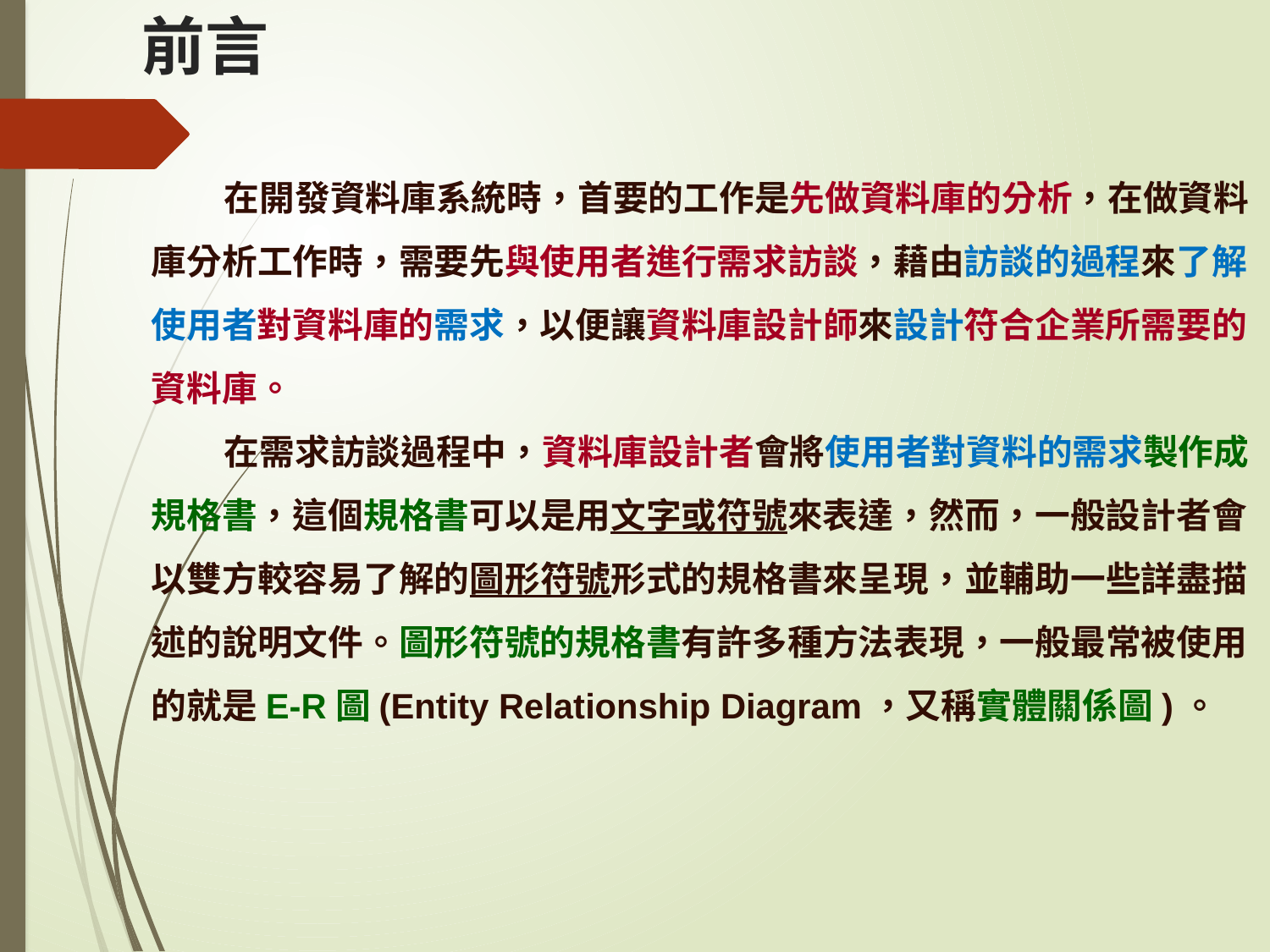

# 前言
        在開發資料庫系統時，首要的工作是先做資料庫的分析，在做資料庫分析工作時，需要先與使用者進行需求訪談，藉由訪談的過程來了解使用者對資料庫的需求，以便讓資料庫設計師來設計符合企業所需要的資料庫。
        在需求訪談過程中，資料庫設計者會將使用者對資料的需求製作成規格書，這個規格書可以是用文字或符號來表達，然而，一般設計者會以雙方較容易了解的圖形符號形式的規格書來呈現，並輔助一些詳盡描述的說明文件。圖形符號的規格書有許多種方法表現，一般最常被使用的就是E-R圖(Entity Relationship Diagram，又稱實體關係圖)。